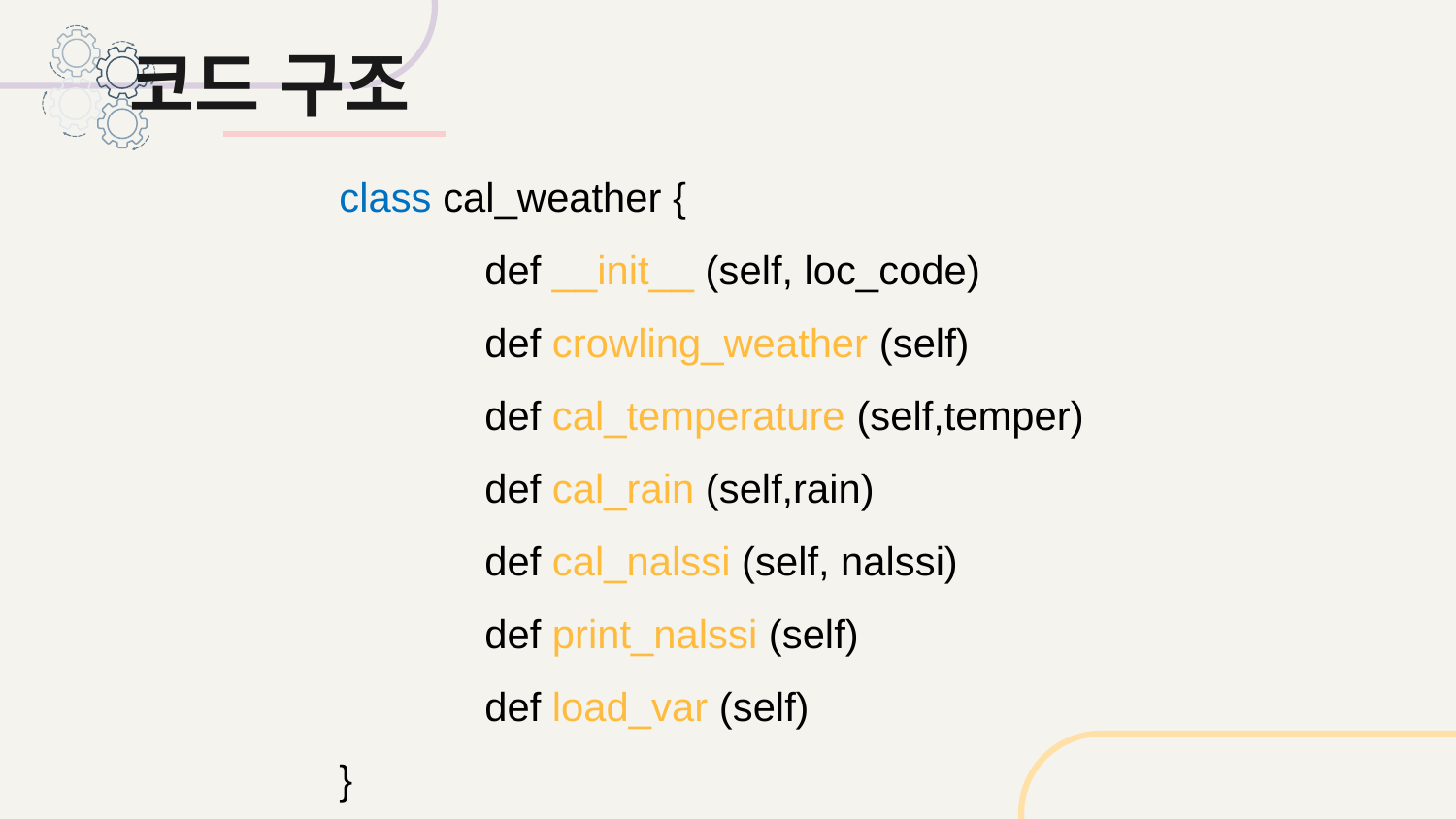

코드 구조
class cal_weather {
	def __init__ (self, loc_code)
	def crowling_weather (self)
	def cal_temperature (self,temper)
	def cal_rain (self,rain)
	def cal_nalssi (self, nalssi)
	def print_nalssi (self)
	def load_var (self)
}